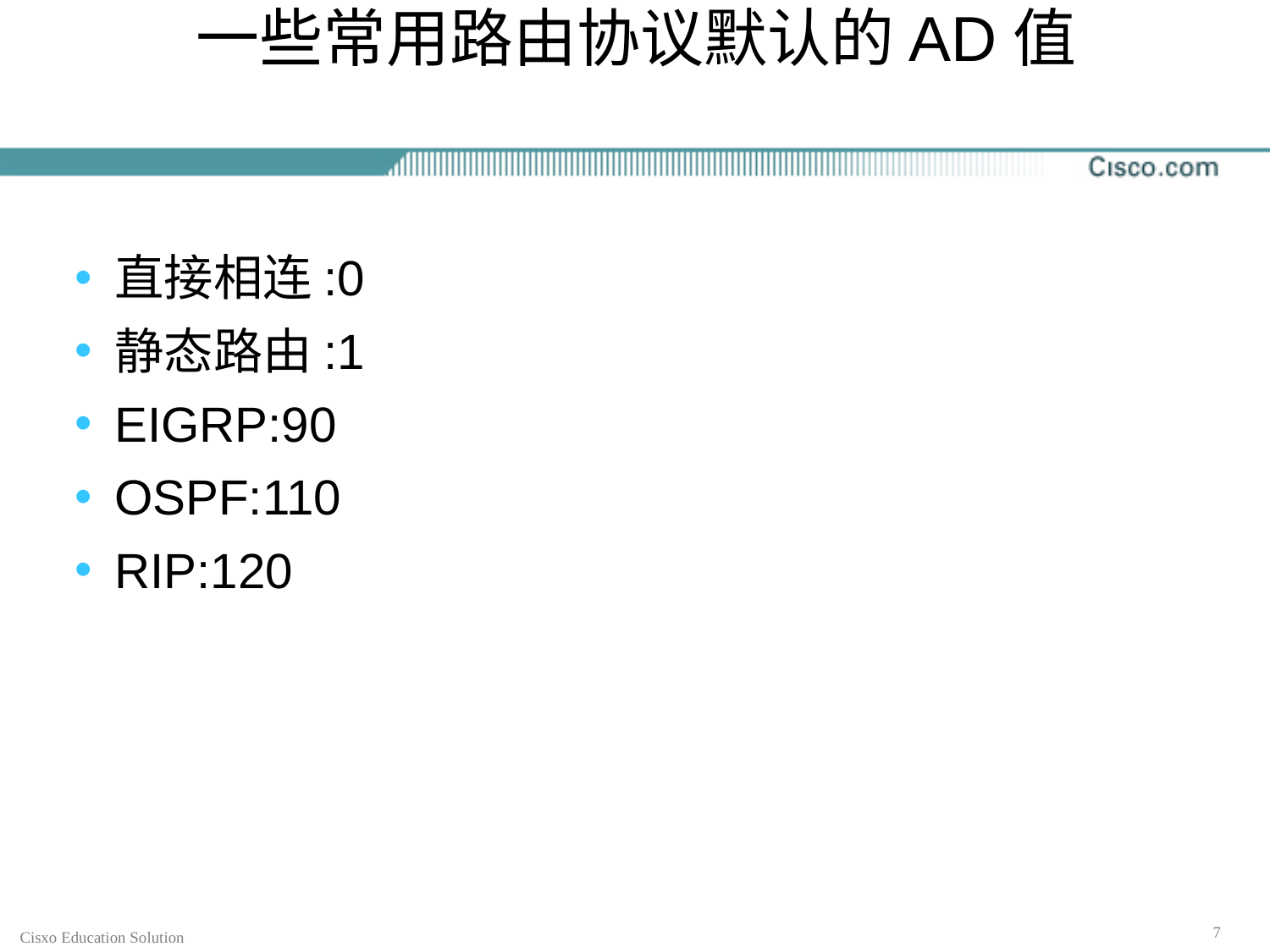

# 一些常用路由协议默认的AD值
直接相连:0
静态路由:1
EIGRP:90
OSPF:110
RIP:120